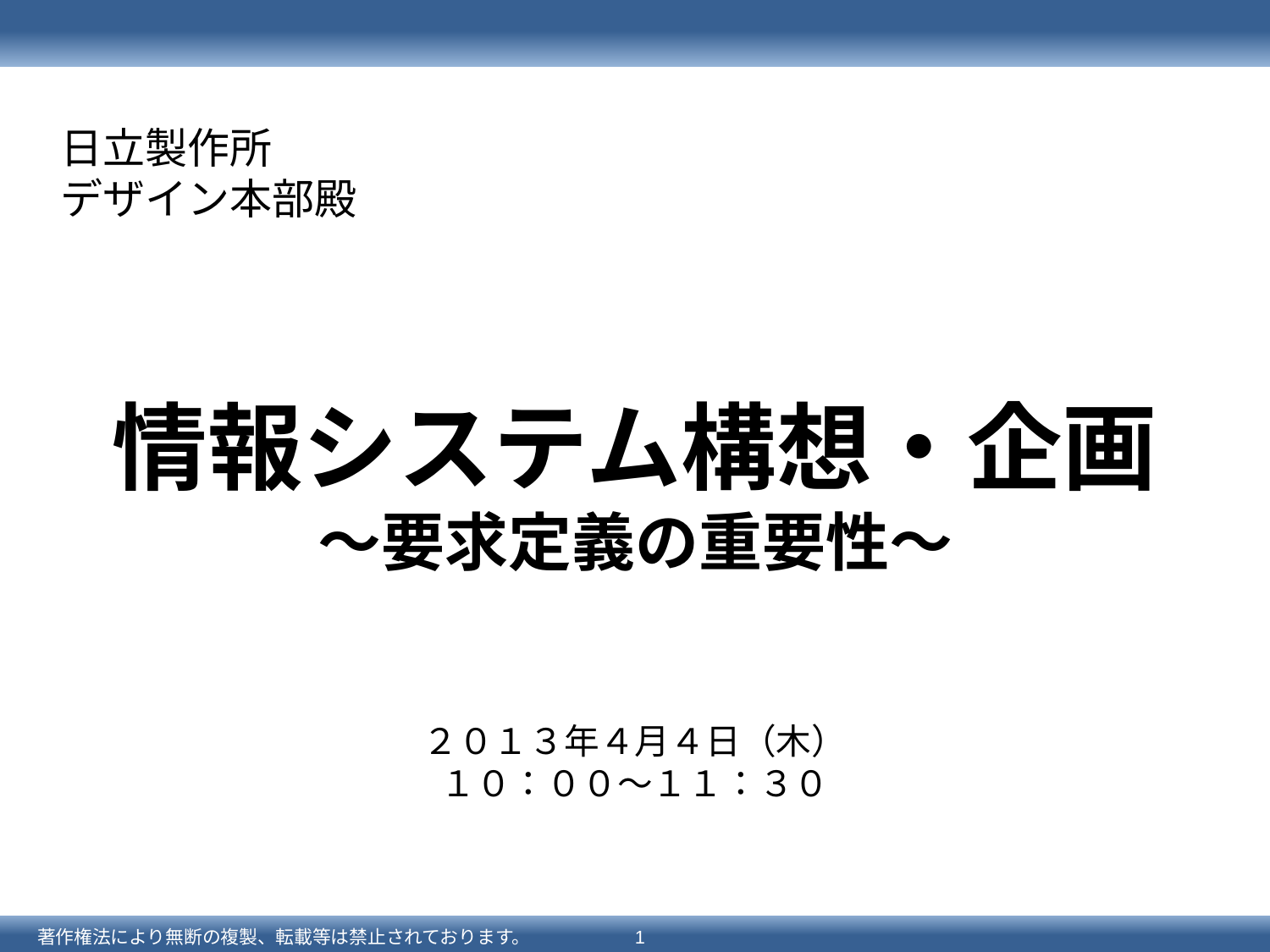

日立製作所
デザイン本部殿
# 情報システム構想・企画 ～要求定義の重要性～
２０１３年４月４日（木）
１０：００～１１：３０